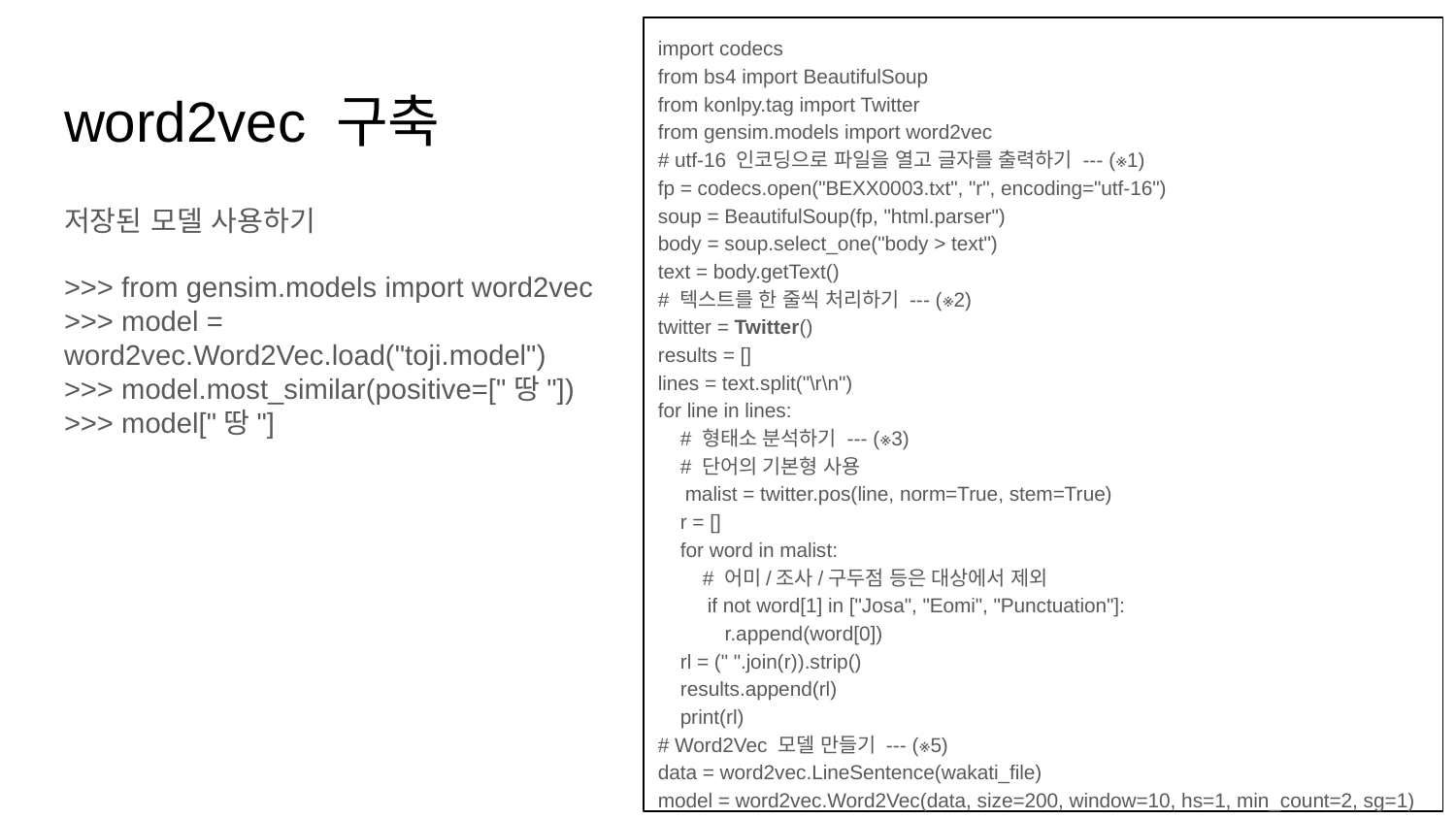

import codecs
from bs4 import BeautifulSoup
from konlpy.tag import Twitter
from gensim.models import word2vec
# utf-16 인코딩으로 파일을 열고 글자를 출력하기 --- (※1)
fp = codecs.open("BEXX0003.txt", "r", encoding="utf-16")
soup = BeautifulSoup(fp, "html.parser")
body = soup.select_one("body > text")
text = body.getText()
# 텍스트를 한 줄씩 처리하기 --- (※2)
twitter = Twitter()
results = []
lines = text.split("\r\n")
for line in lines:
    # 형태소 분석하기 --- (※3)
    # 단어의 기본형 사용
    malist = twitter.pos(line, norm=True, stem=True)
    r = []
    for word in malist:
        # 어미/조사/구두점 등은 대상에서 제외
        if not word[1] in ["Josa", "Eomi", "Punctuation"]:
            r.append(word[0])
    rl = (" ".join(r)).strip()
    results.append(rl)
    print(rl)
# Word2Vec 모델 만들기 --- (※5)
data = word2vec.LineSentence(wakati_file)
model = word2vec.Word2Vec(data, size=200, window=10, hs=1, min_count=2, sg=1)
# word2vec 구축
저장된 모델 사용하기
>>> from gensim.models import word2vec
>>> model = word2vec.Word2Vec.load("toji.model")
>>> model.most_similar(positive=["땅"])
>>> model["땅"]